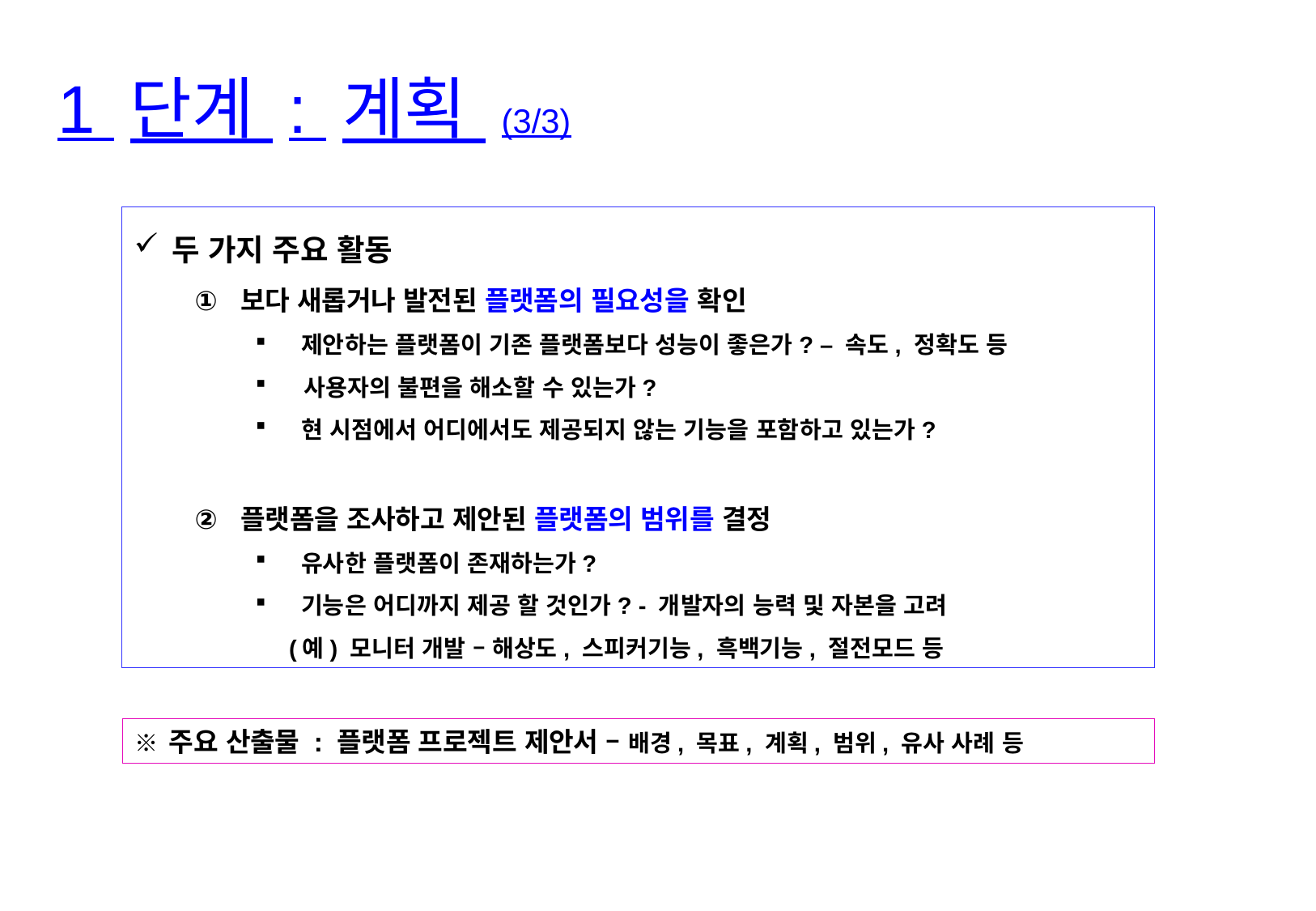

1 단계 : 계획 (3/3)
두 가지 주요 활동
보다 새롭거나 발전된 플랫폼의 필요성을 확인
제안하는 플랫폼이 기존 플랫폼보다 성능이 좋은가? – 속도, 정확도 등
   사용자의 불편을 해소할 수 있는가?
현 시점에서 어디에서도 제공되지 않는 기능을 포함하고 있는가?

플랫폼을 조사하고 제안된 플랫폼의 범위를 결정
유사한 플랫폼이 존재하는가?
기능은 어디까지 제공 할 것인가? - 개발자의 능력 및 자본을 고려
     (예) 모니터 개발 – 해상도, 스피커기능, 흑백기능, 절전모드 등
※ 주요 산출물 : 플랫폼 프로젝트 제안서 – 배경, 목표, 계획, 범위, 유사 사례 등